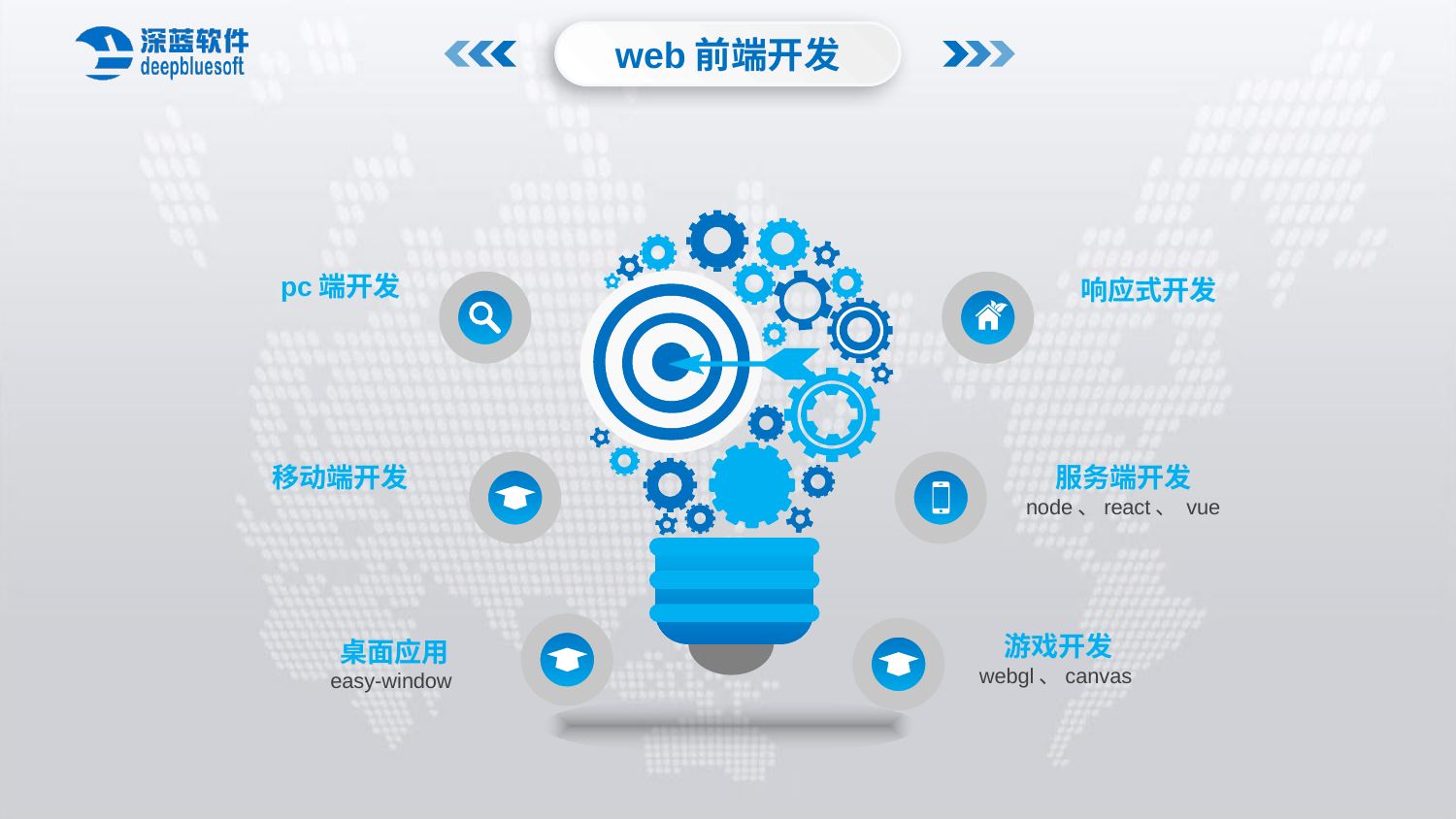

web前端开发

pc端开发
响应式开发

移动端开发
服务端开发
node、react、 vue

游戏开发
webgl、canvas

桌面应用
easy-window